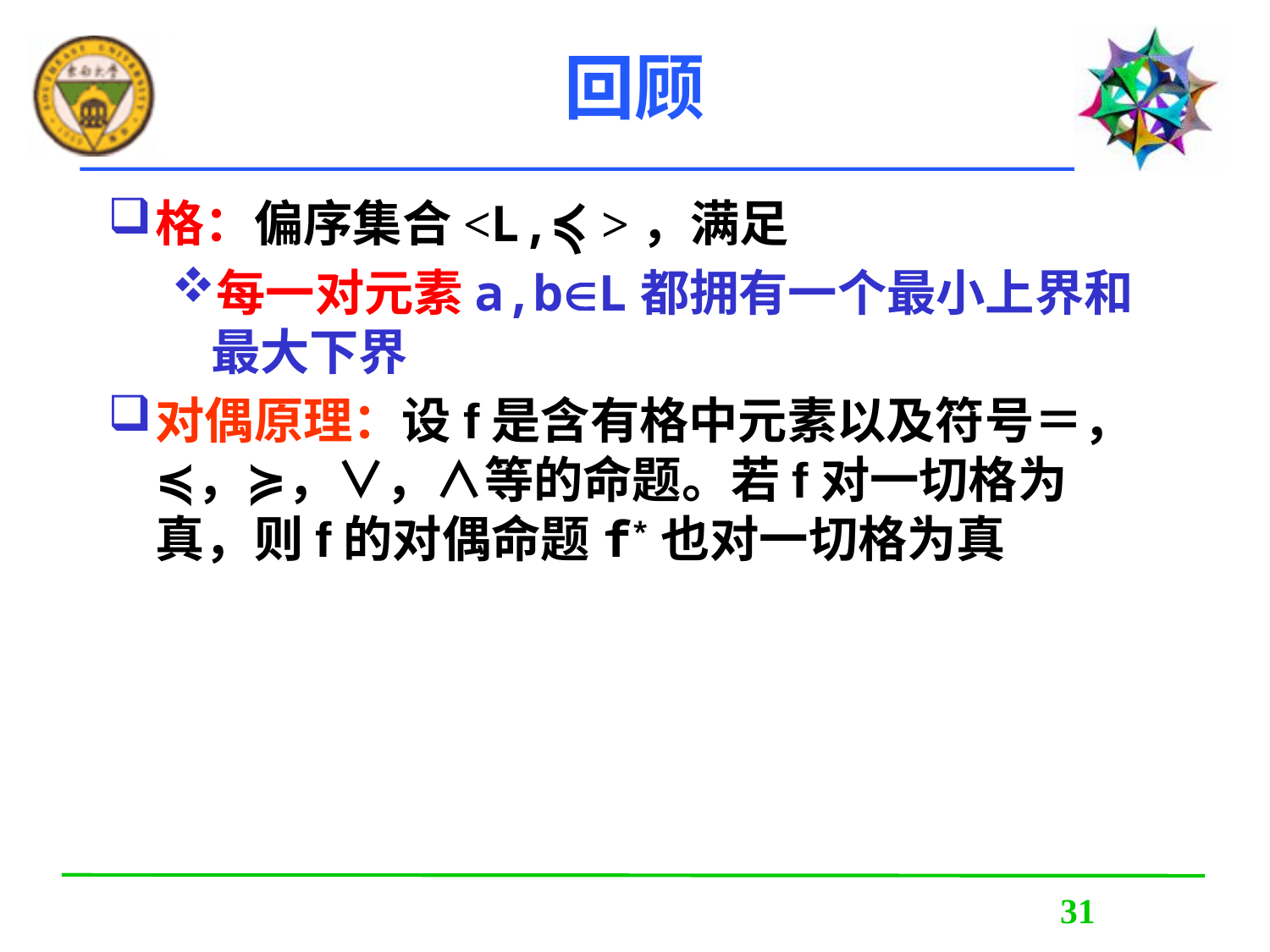

回顾
格：偏序集合<L,≼ >，满足
每一对元素a,b∈L都拥有一个最小上界和最大下界
对偶原理：设f是含有格中元素以及符号＝，≼，≽，∨，∧等的命题。若f对一切格为真，则f的对偶命题f*也对一切格为真